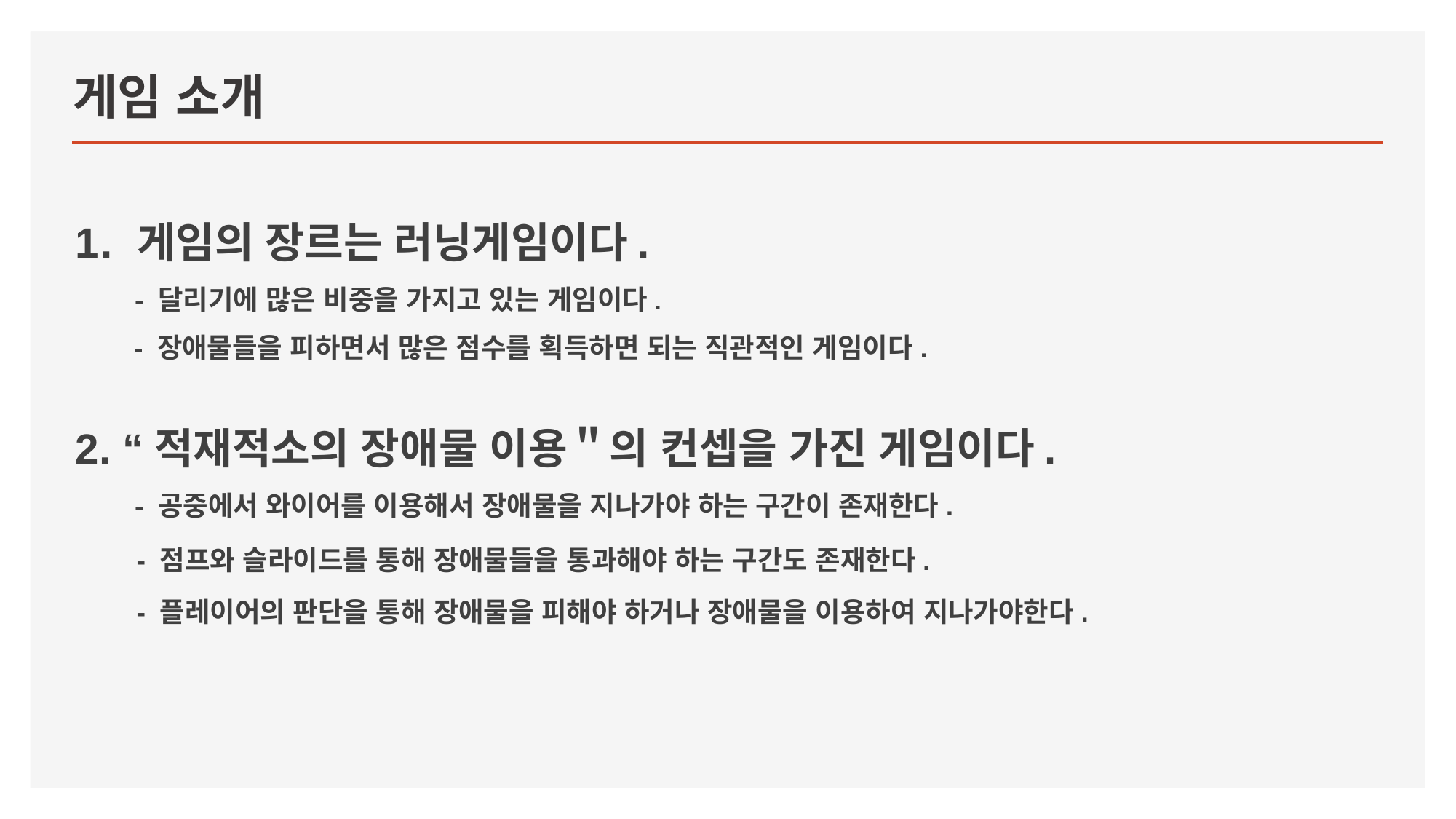

# 게임 소개

게임의 장르는 러닝게임이다.
     - 달리기에 많은 비중을 가지고 있는 게임이다.
    - 장애물들을 피하면서 많은 점수를 획득하면 되는 직관적인 게임이다.

2. “적재적소의 장애물 이용＂의 컨셉을 가진 게임이다.
     - 공중에서 와이어를 이용해서 장애물을 지나가야 하는 구간이 존재한다.
        - 점프와 슬라이드를 통해 장애물들을 통과해야 하는 구간도 존재한다.
        - 플레이어의 판단을 통해 장애물을 피해야 하거나 장애물을 이용하여 지나가야한다.